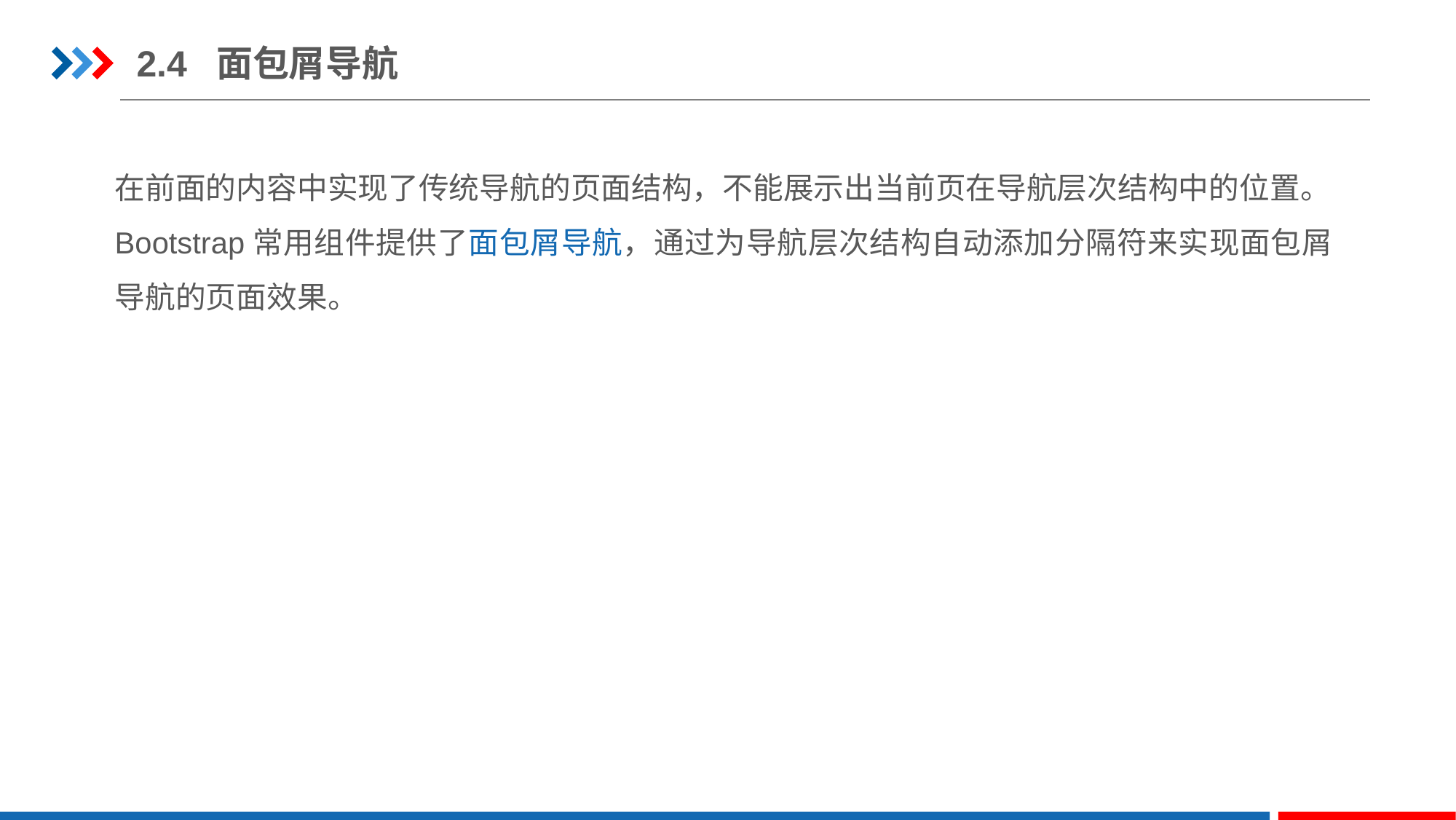

2.4  面包屑导航
在前面的内容中实现了传统导航的页面结构，不能展示出当前页在导航层次结构中的位置。
Bootstrap常用组件提供了面包屑导航，通过为导航层次结构自动添加分隔符来实现面包屑导航的页面效果。